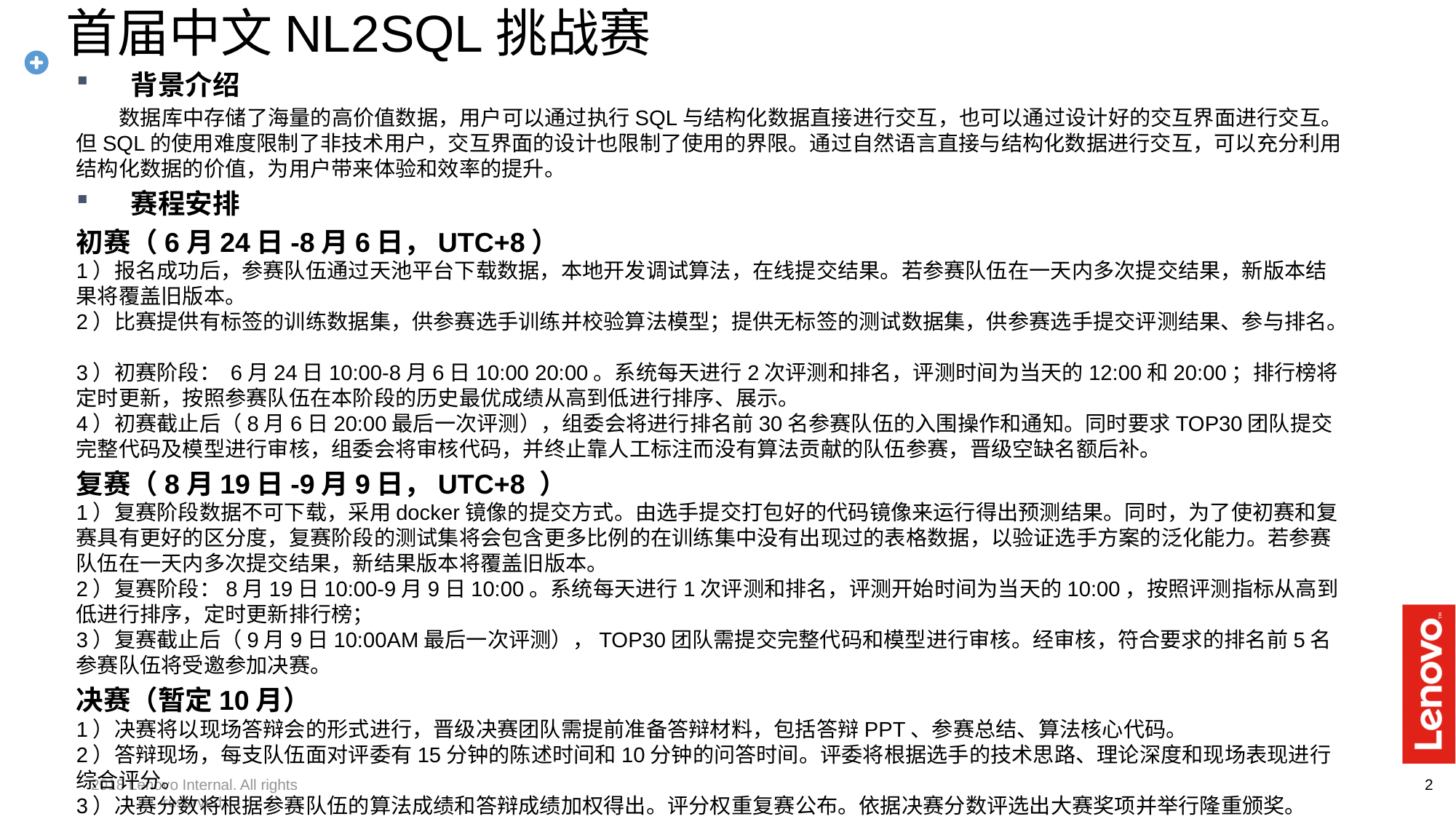

# 首届中文NL2SQL挑战赛
背景介绍
        数据库中存储了海量的高价值数据，用户可以通过执行SQL与结构化数据直接进行交互，也可以通过设计好的交互界面进行交互。但SQL的使用难度限制了非技术用户，交互界面的设计也限制了使用的界限。通过自然语言直接与结构化数据进行交互，可以充分利用结构化数据的价值，为用户带来体验和效率的提升。
赛程安排
初赛（6月24日-8月6日，UTC+8）
1）报名成功后，参赛队伍通过天池平台下载数据，本地开发调试算法，在线提交结果。若参赛队伍在一天内多次提交结果，新版本结果将覆盖旧版本。
2）比赛提供有标签的训练数据集，供参赛选手训练并校验算法模型；提供无标签的测试数据集，供参赛选手提交评测结果、参与排名。
3）初赛阶段： 6月24日10:00-8月6日10:00 20:00。系统每天进行2次评测和排名，评测时间为当天的12:00和20:00；排行榜将定时更新，按照参赛队伍在本阶段的历史最优成绩从高到低进行排序、展示。
4）初赛截止后（8月6日20:00最后一次评测），组委会将进行排名前30名参赛队伍的入围操作和通知。同时要求TOP30团队提交完整代码及模型进行审核，组委会将审核代码，并终止靠人工标注而没有算法贡献的队伍参赛，晋级空缺名额后补。
复赛（8月19日-9月9日，UTC+8 ）
1）复赛阶段数据不可下载，采用docker镜像的提交方式。由选手提交打包好的代码镜像来运行得出预测结果。同时，为了使初赛和复赛具有更好的区分度，复赛阶段的测试集将会包含更多比例的在训练集中没有出现过的表格数据，以验证选手方案的泛化能力。若参赛队伍在一天内多次提交结果，新结果版本将覆盖旧版本。
2）复赛阶段：8月19日10:00-9月9日10:00。系统每天进行1次评测和排名，评测开始时间为当天的10:00，按照评测指标从高到低进行排序，定时更新排行榜；
3）复赛截止后（9月9日10:00AM最后一次评测），TOP30团队需提交完整代码和模型进行审核。经审核，符合要求的排名前5名参赛队伍将受邀参加决赛。
决赛（暂定10月）
1）决赛将以现场答辩会的形式进行，晋级决赛团队需提前准备答辩材料，包括答辩PPT、参赛总结、算法核心代码。
2）答辩现场，每支队伍面对评委有15分钟的陈述时间和10分钟的问答时间。评委将根据选手的技术思路、理论深度和现场表现进行综合评分。
3）决赛分数将根据参赛队伍的算法成绩和答辩成绩加权得出。评分权重复赛公布。依据决赛分数评选出大赛奖项并举行隆重颁奖。
2018 Lenovo Internal. All rights reserved.